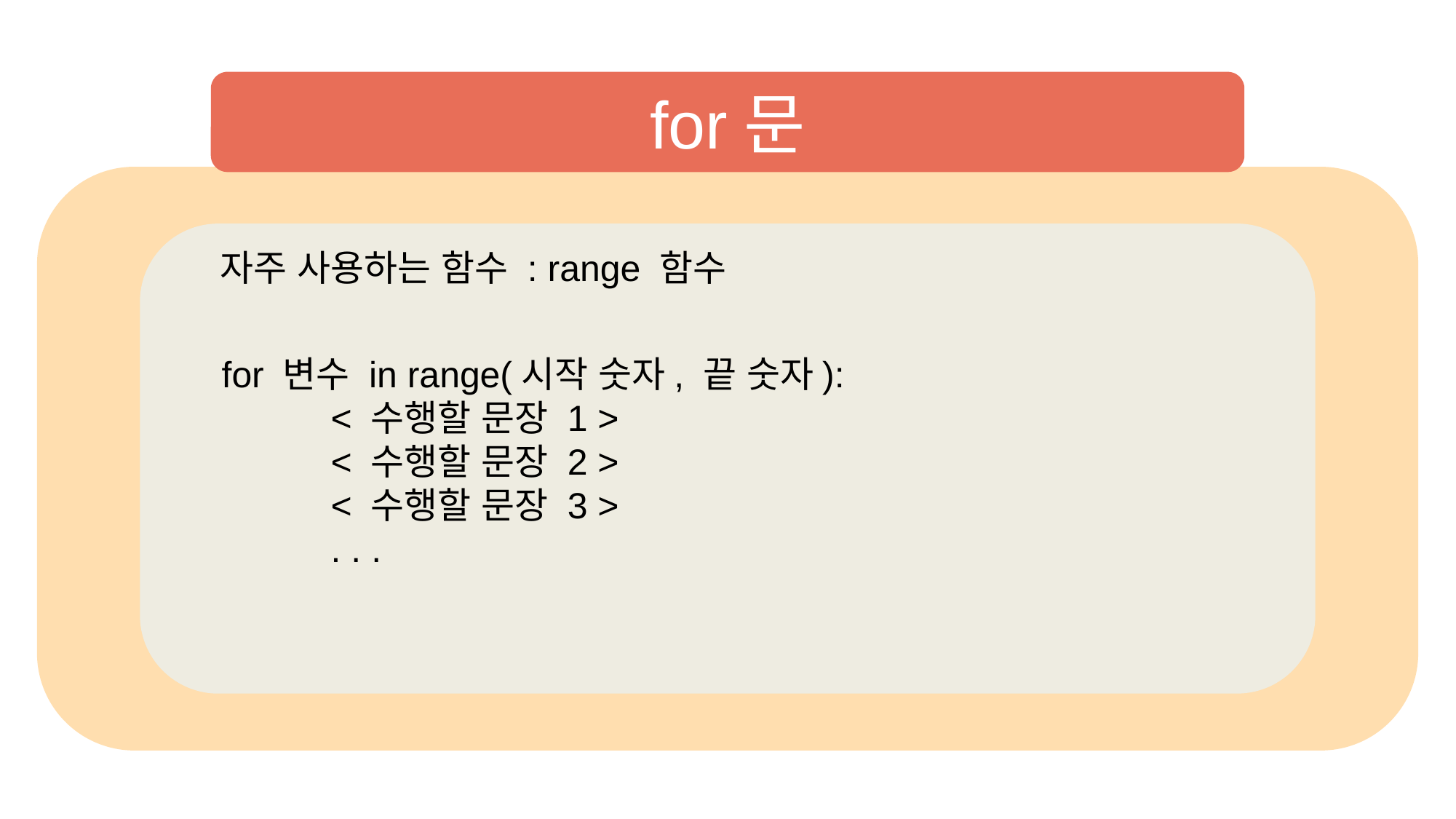

for문

자주 사용하는 함수 : range 함수
for 변수 in range(시작 숫자, 끝 숫자):
	< 수행할 문장 1 >
	< 수행할 문장 2 >
	< 수행할 문장 3 >
	. . .